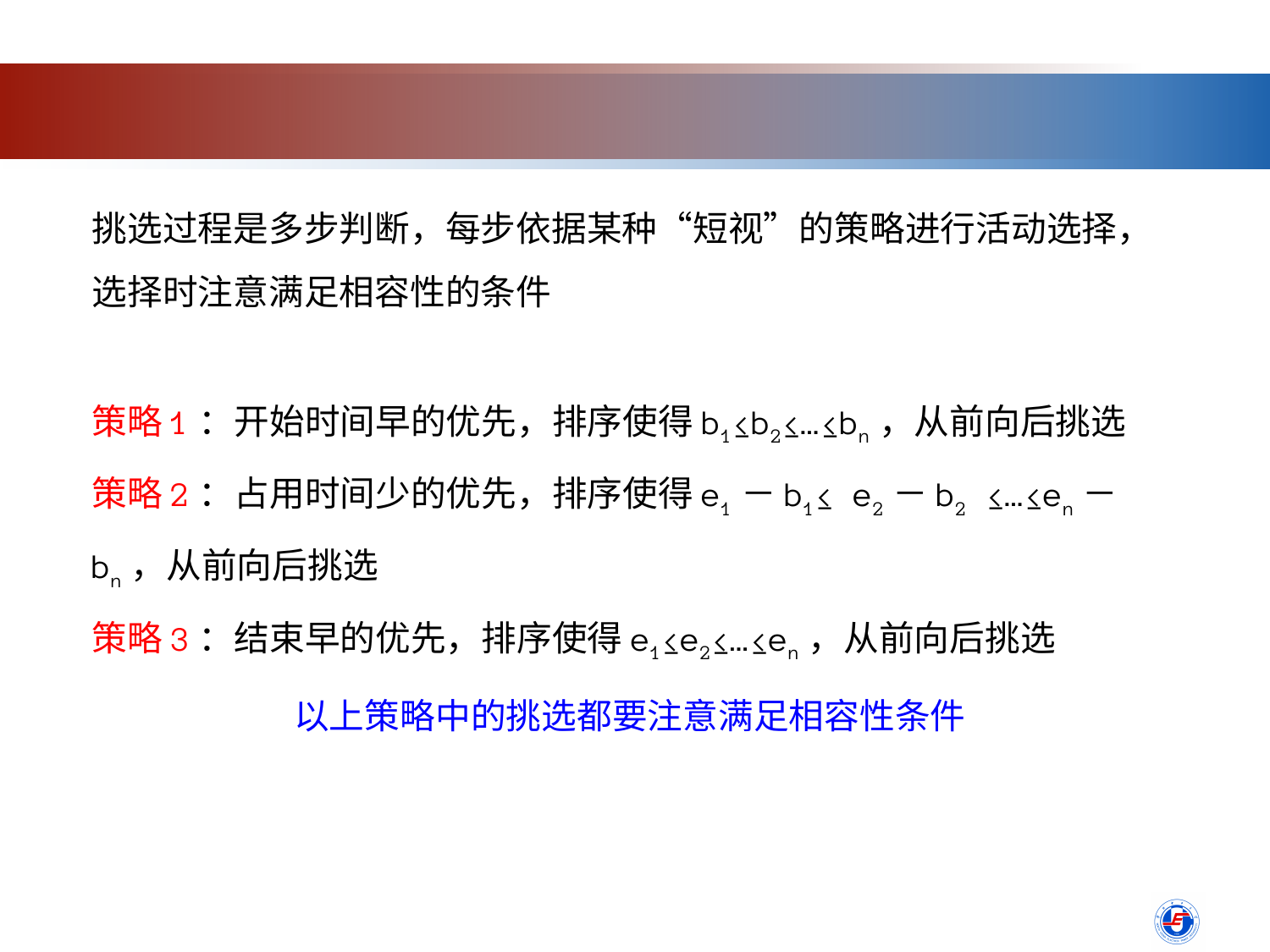

挑选过程是多步判断，每步依据某种“短视”的策略进行活动选择，选择时注意满足相容性的条件

策略1：开始时间早的优先，排序使得b1≤b2≤…≤bn，从前向后挑选
策略2：占用时间少的优先，排序使得e1－b1≤ e2－b2 ≤…≤en－bn，从前向后挑选
策略3：结束早的优先，排序使得e1≤e2≤…≤en，从前向后挑选
以上策略中的挑选都要注意满足相容性条件